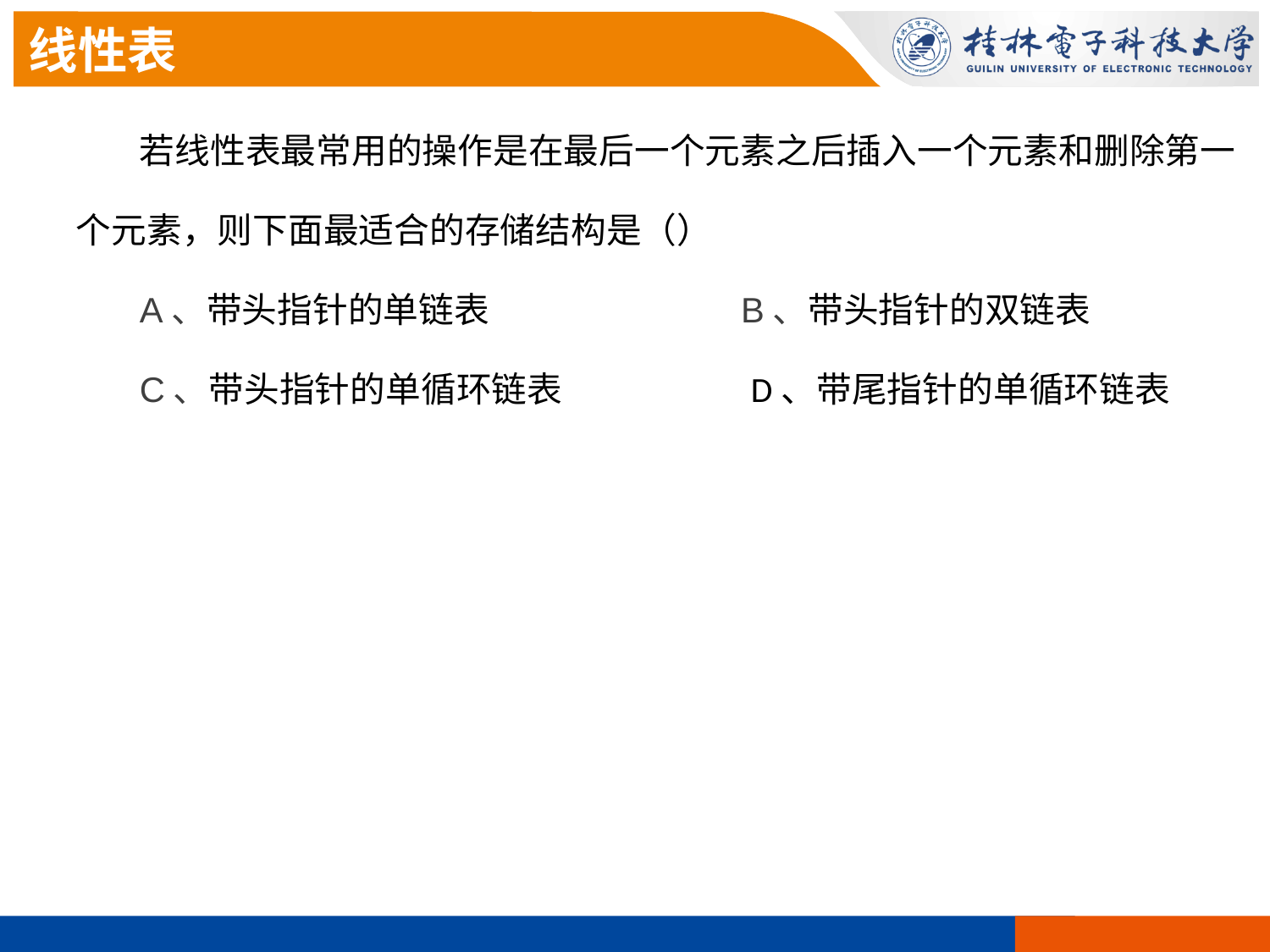

线性表
若线性表最常用的操作是在最后一个元素之后插入一个元素和删除第一个元素，则下面最适合的存储结构是（）
A、带头指针的单链表                               B、带头指针的双链表
C、带头指针的单循环链表                       D、带尾指针的单循环链表